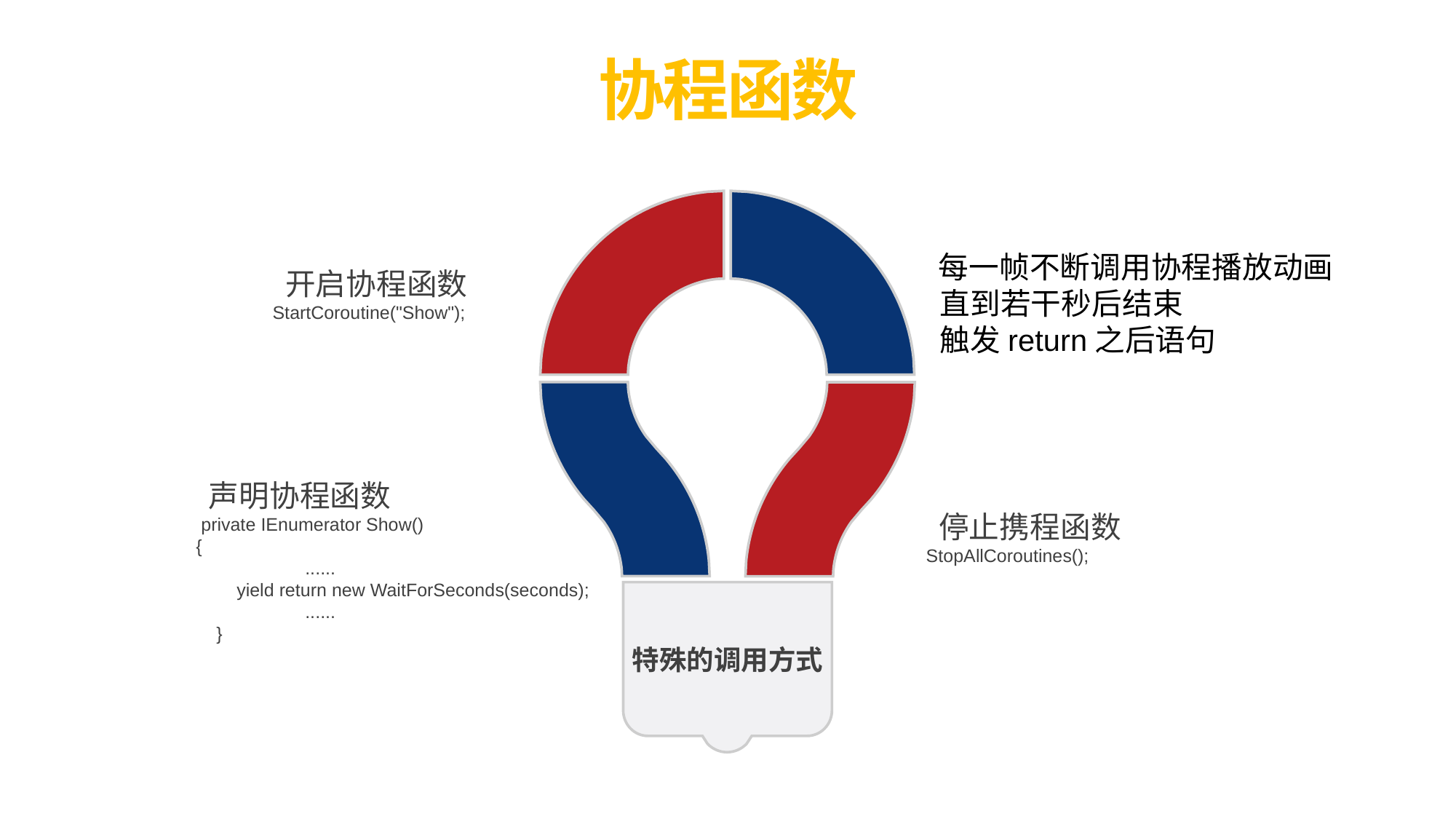

协程函数

 每一帧不断调用协程播放动画
 直到若干秒后结束
 触发return之后语句

 开启协程函数
StartCoroutine("Show");

 声明协程函数
 private IEnumerator Show()
{
        	......
        yield return new WaitForSeconds(seconds);
 	......
    }

 停止携程函数
StopAllCoroutines();

特殊的调用方式